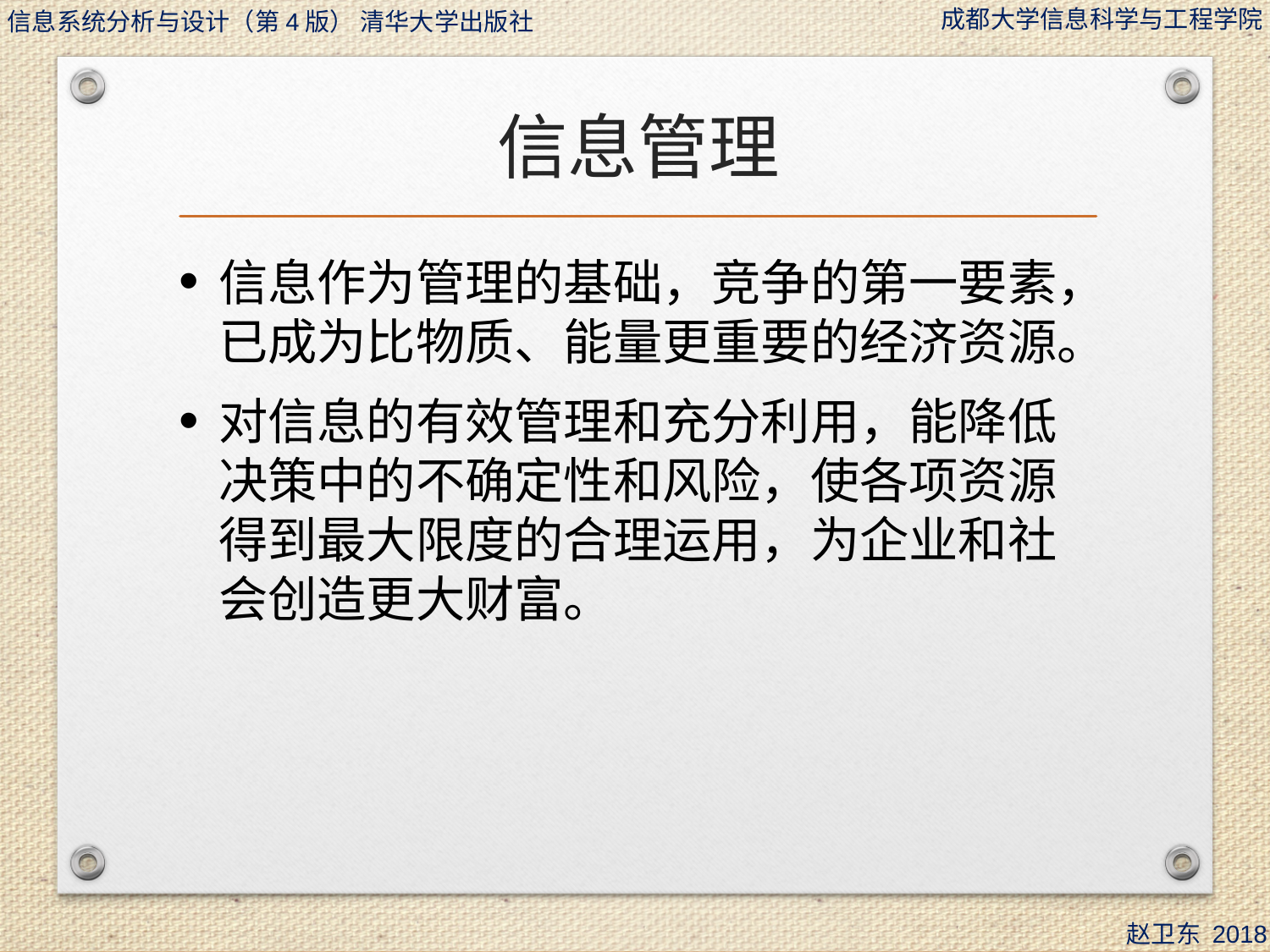

# 信息管理
信息作为管理的基础，竞争的第一要素，已成为比物质、能量更重要的经济资源。
对信息的有效管理和充分利用，能降低决策中的不确定性和风险，使各项资源得到最大限度的合理运用，为企业和社会创造更大财富。